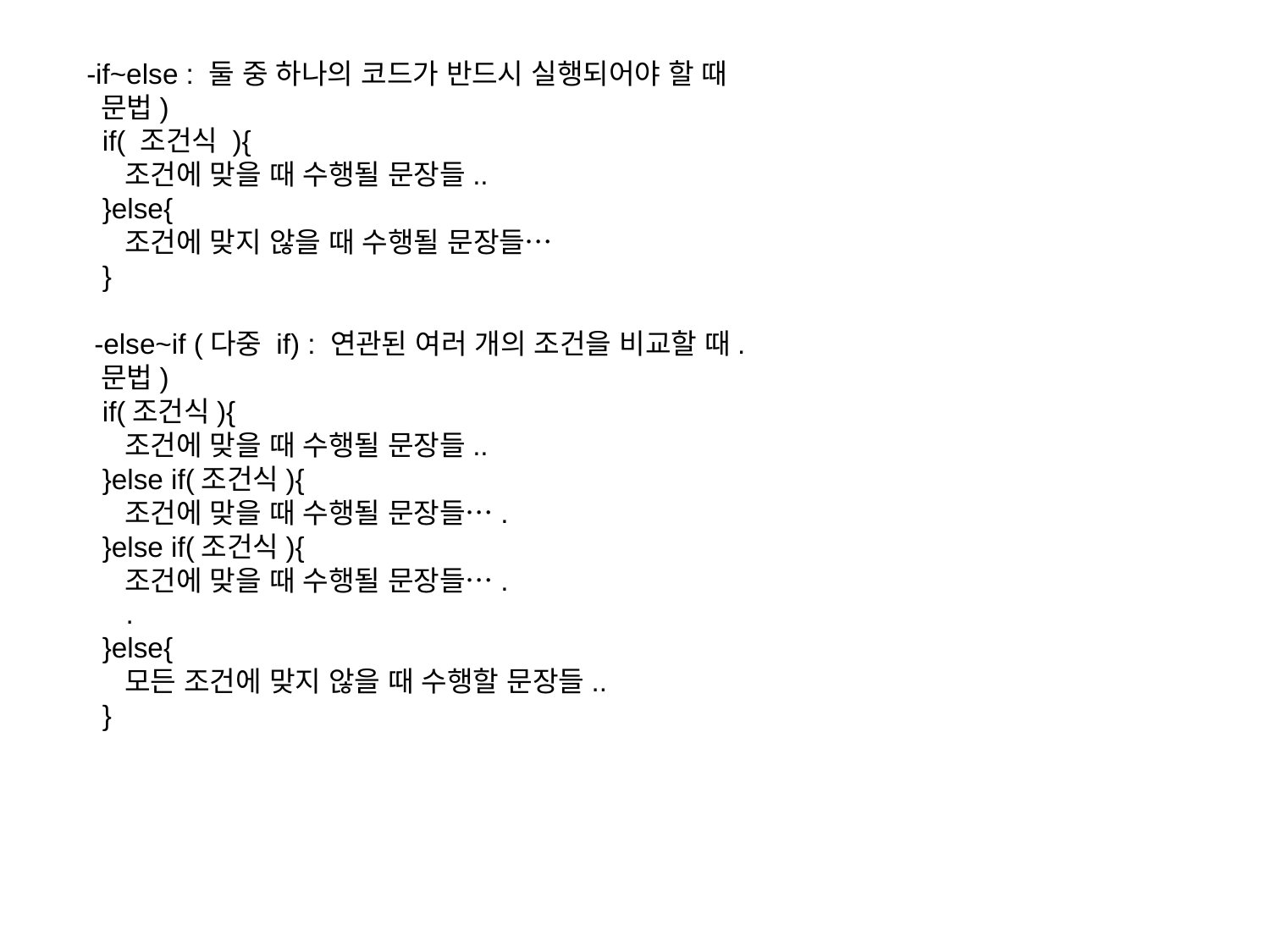

-if~else : 둘 중 하나의 코드가 반드시 실행되어야 할 때
 문법)
  if( 조건식 ){
    조건에 맞을 때 수행될 문장들..
  }else{
    조건에 맞지 않을 때 수행될 문장들…
  }

 -else~if (다중 if) : 연관된 여러 개의 조건을 비교할 때.
 문법)
  if(조건식){
    조건에 맞을 때 수행될 문장들..
  }else if(조건식){
    조건에 맞을 때 수행될 문장들….
  }else if(조건식){
    조건에 맞을 때 수행될 문장들….
     .
  }else{
    모든 조건에 맞지 않을 때 수행할 문장들..
  }